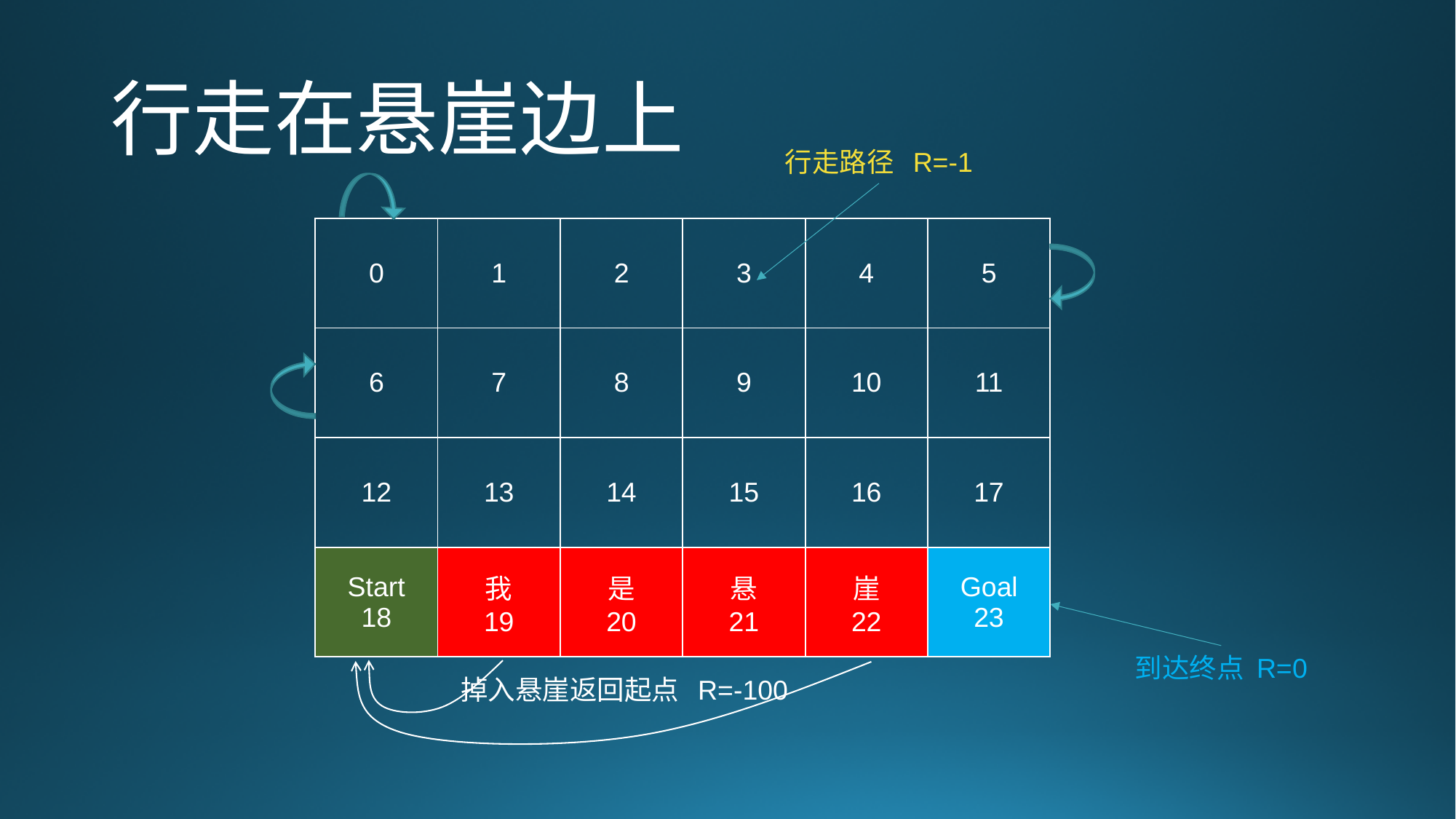

# 行走在悬崖边上
行走路径  R=-1

| 0 | 1 | 2 | 3 | 4 | 5 |
| --- | --- | --- | --- | --- | --- |
| 6 | 7 | 8 | 9 | 10 | 11 |
| 12 | 13 | 14 | 15 | 16 | 17 |
| Start 18 | 我 19 | 是 20 | 悬 21 | 崖 22 | Goal 23 |

到达终点 R=0

掉入悬崖返回起点  R=-100